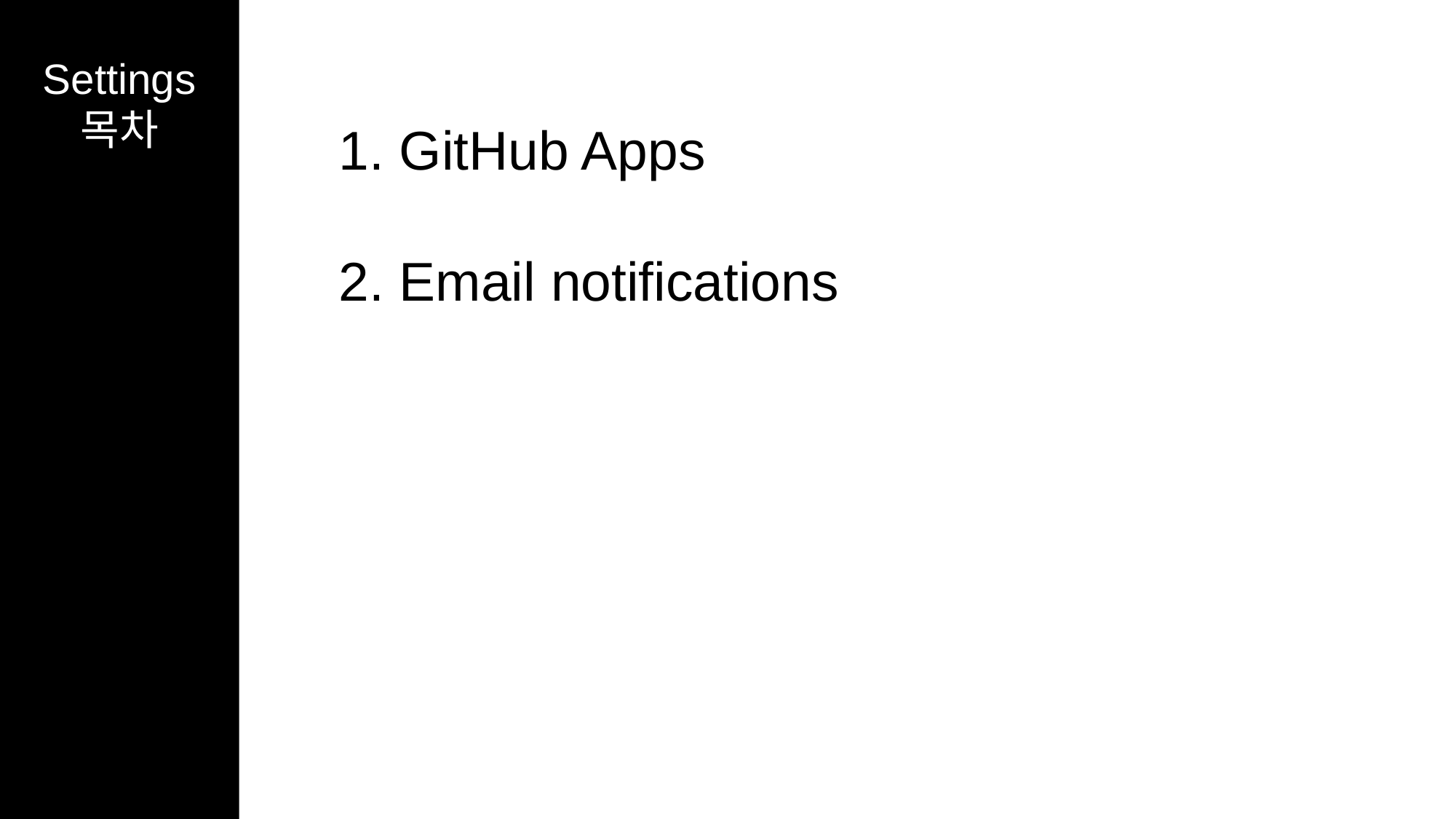

Settings
목차
 GitHub Apps

2. Email notifications